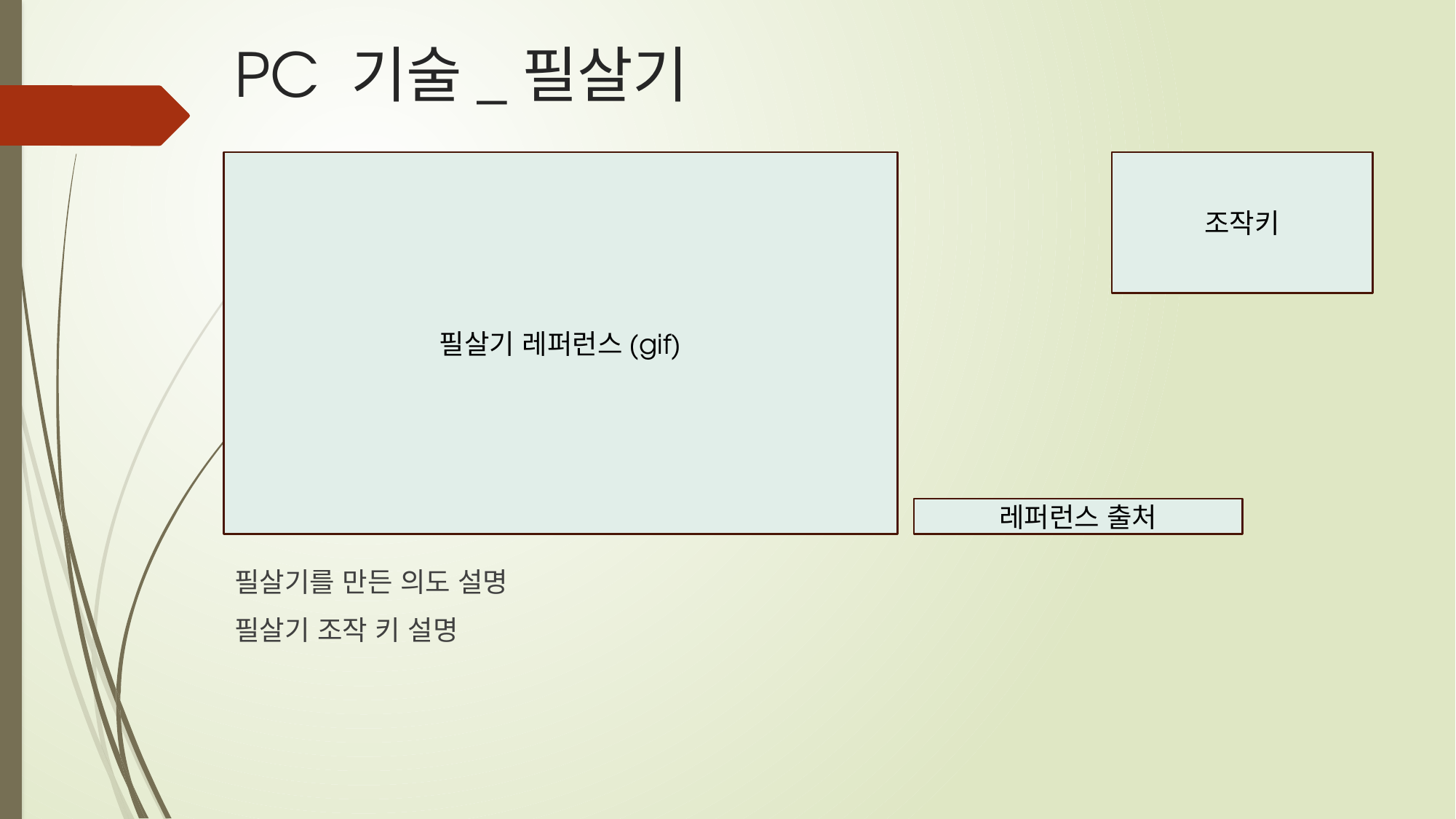

# PC 기술_필살기
필살기 레퍼런스(gif)
조작키
레퍼런스 출처
필살기를 만든 의도 설명
필살기 조작 키 설명